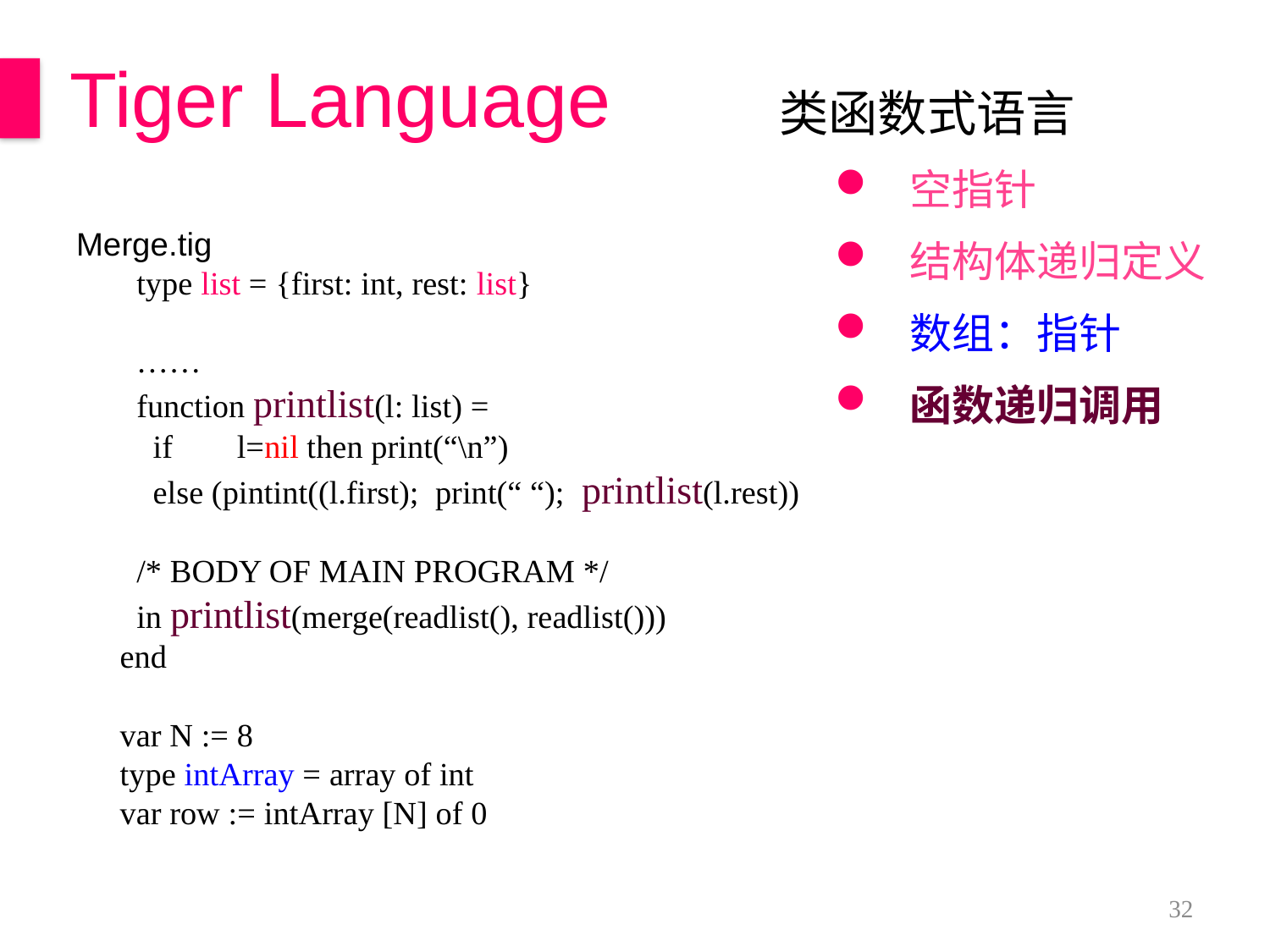

Tiger Language

类函数式语言
空指针
结构体递归定义
数组：指针
函数递归调用

Merge.tig
	  type list = {first: int, rest: list}

	  ……
	  function printlist(l: list) =
	    if	l=nil then print(“\n”)
	    else (pintint((l.first);  print(“ “);  printlist(l.rest))

	  /* BODY OF MAIN PROGRAM */
	  in printlist(merge(readlist(), readlist()))
	end

	var N := 8
	type intArray = array of int
	var row := intArray [N] of 0

32